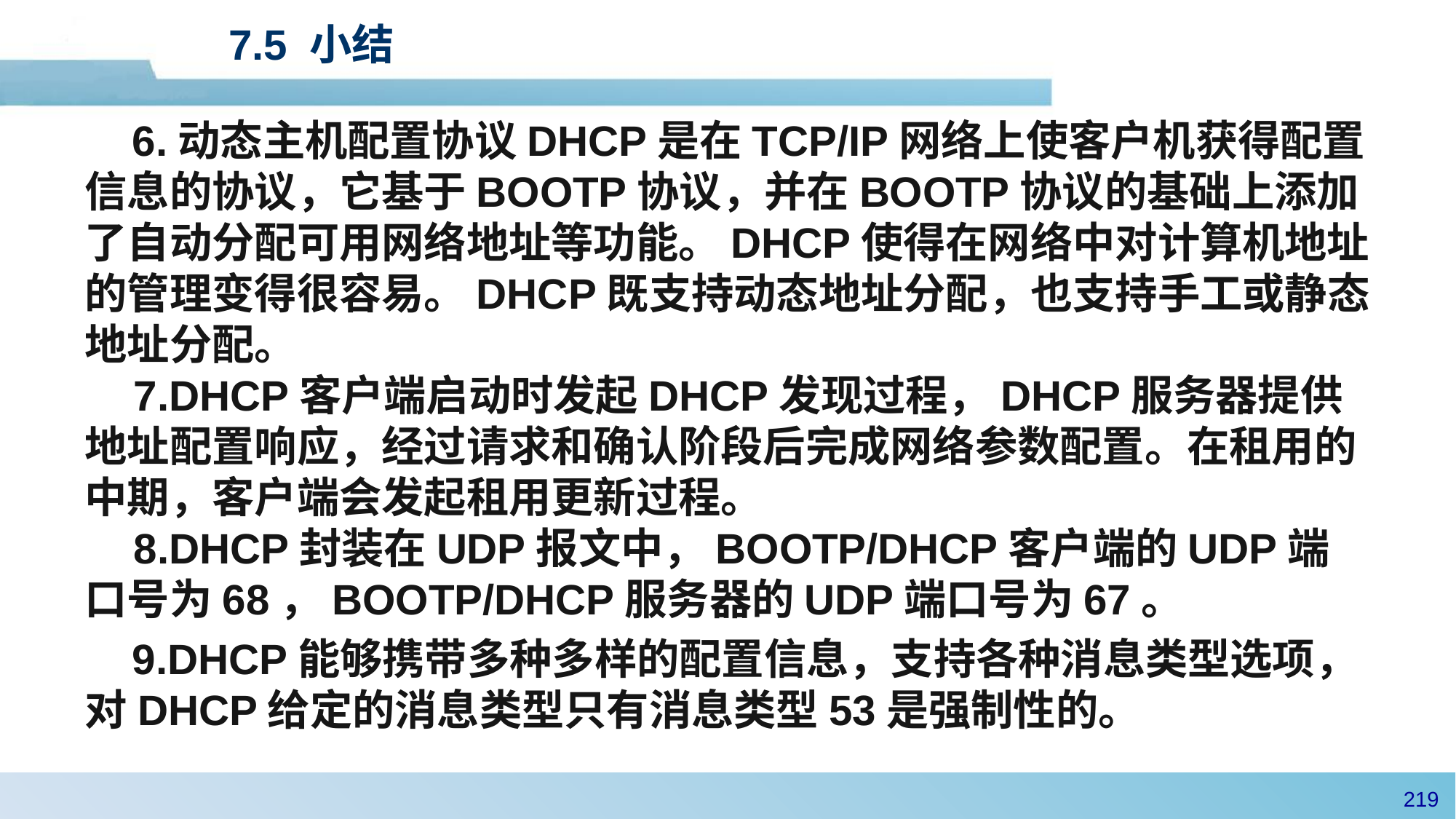

#
7.5 小结
    6.动态主机配置协议DHCP是在TCP/IP网络上使客户机获得配置信息的协议，它基于BOOTP协议，并在BOOTP协议的基础上添加了自动分配可用网络地址等功能。DHCP使得在网络中对计算机地址的管理变得很容易。DHCP既支持动态地址分配，也支持手工或静态地址分配。
    7.DHCP客户端启动时发起DHCP发现过程，DHCP服务器提供地址配置响应，经过请求和确认阶段后完成网络参数配置。在租用的中期，客户端会发起租用更新过程。
    8.DHCP封装在UDP报文中，BOOTP/DHCP客户端的UDP端口号为68，BOOTP/DHCP服务器的UDP端口号为67。
    9.DHCP能够携带多种多样的配置信息，支持各种消息类型选项，对DHCP给定的消息类型只有消息类型53是强制性的。
219